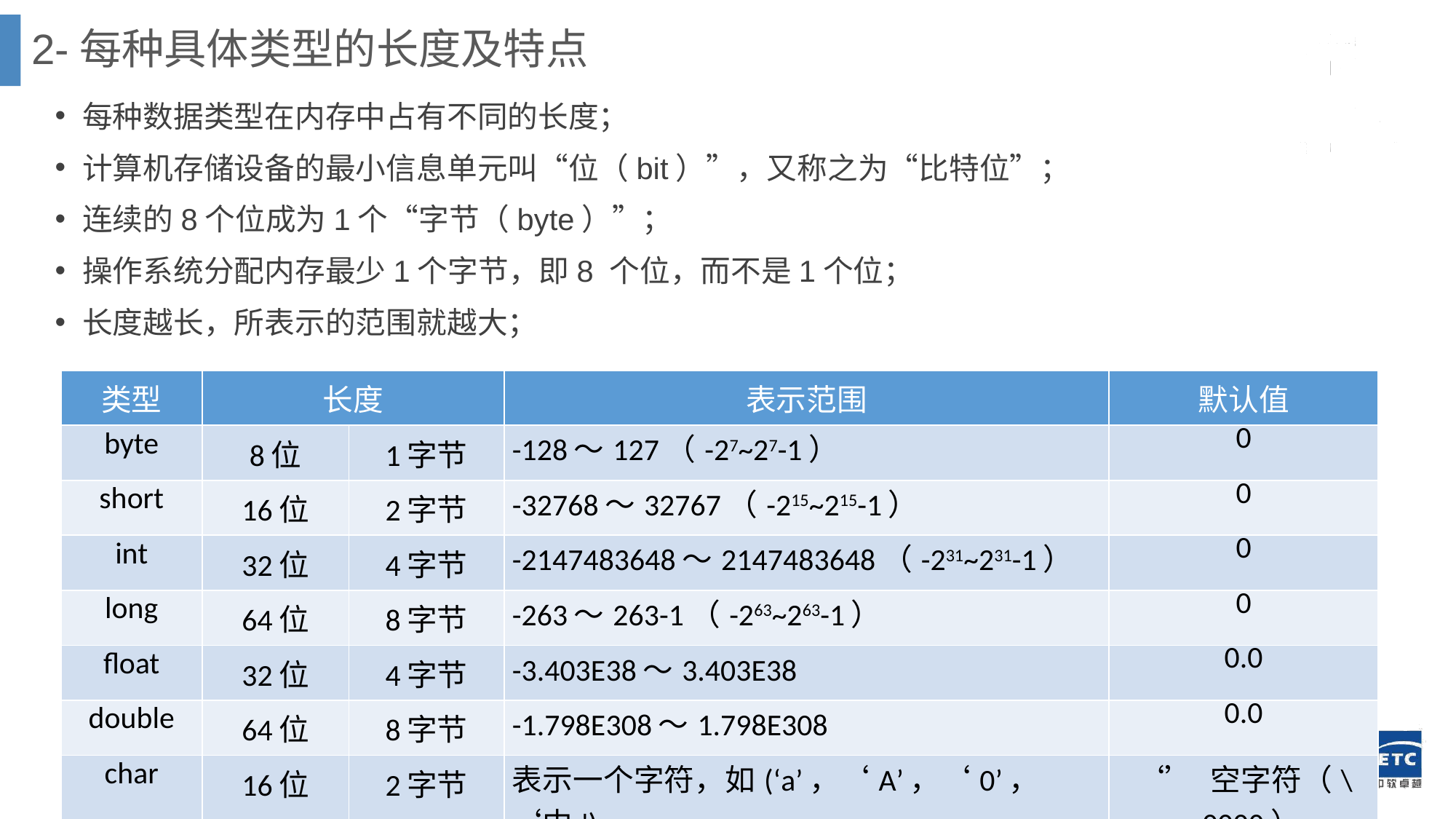

2-每种具体类型的长度及特点
每种数据类型在内存中占有不同的长度；
计算机存储设备的最小信息单元叫“位（bit）”，又称之为“比特位”；
连续的8个位成为1个“字节（byte）”；
操作系统分配内存最少1个字节，即8 个位，而不是1个位；
长度越长，所表示的范围就越大；

| 类型 | 长度 |  | 表示范围 | 默认值 |
| --- | --- | --- | --- | --- |
| byte | 8位 | 1字节 | -128～127（-27~27-1） | 0 |
| short | 16位 | 2字节 | -32768～32767（-215~215-1） | 0 |
| int | 32位 | 4字节 | -2147483648～2147483648（-231~231-1） | 0 |
| long | 64位 | 8字节 | -263～263-1（-263~263-1） | 0 |
| float | 32位 | 4字节 | -3.403E38～3.403E38 | 0.0 |
| double | 64位 | 8字节 | -1.798E308～1.798E308 | 0.0 |
| char | 16位 | 2字节 | 表示一个字符，如(‘a’，‘A’，‘0’，‘中') | ‘’ 空字符（\u0000） |
| boolean | 8位 | 1字节 | 只有两个值true与false | false |